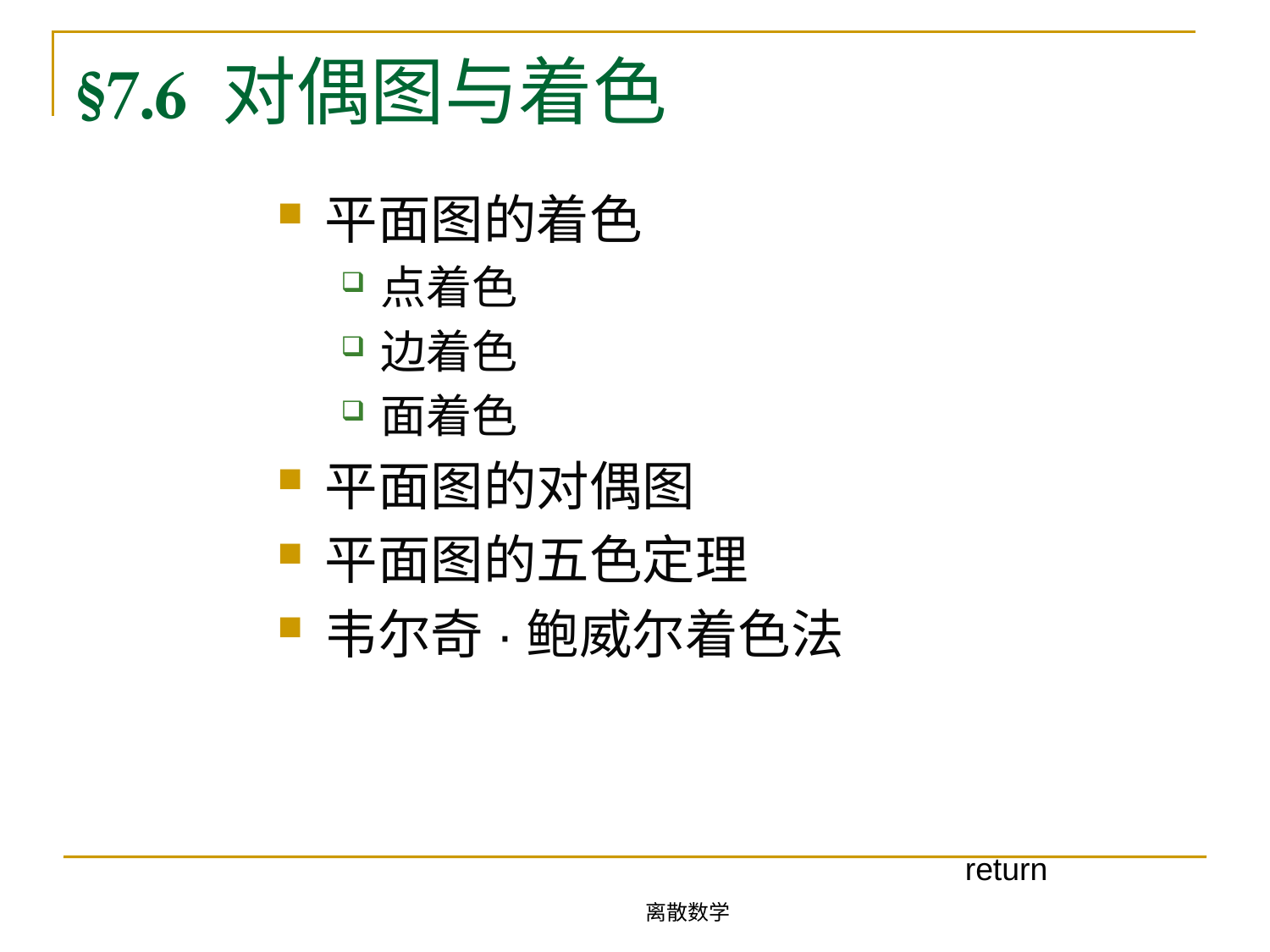

# §7.6 对偶图与着色
平面图的着色
点着色
边着色
面着色
平面图的对偶图
平面图的五色定理
韦尔奇·鲍威尔着色法
return

离散数学
1